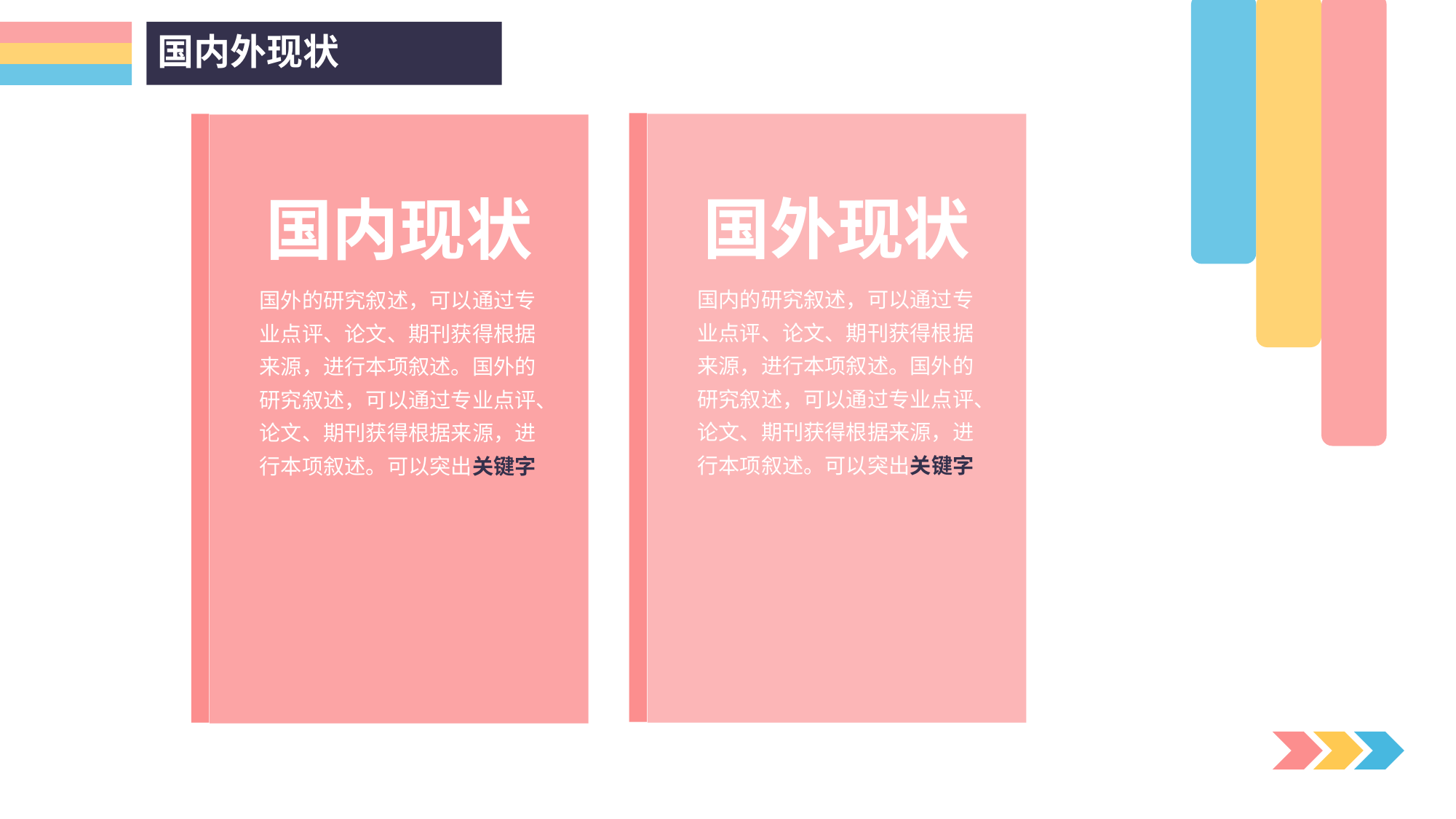

国内外现状

国外现状
国内的研究叙述，可以通过专业点评、论文、期刊获得根据来源，进行本项叙述。国外的研究叙述，可以通过专业点评、论文、期刊获得根据来源，进行本项叙述。可以突出关键字

国内现状
国外的研究叙述，可以通过专业点评、论文、期刊获得根据来源，进行本项叙述。国外的研究叙述，可以通过专业点评、论文、期刊获得根据来源，进行本项叙述。可以突出关键字